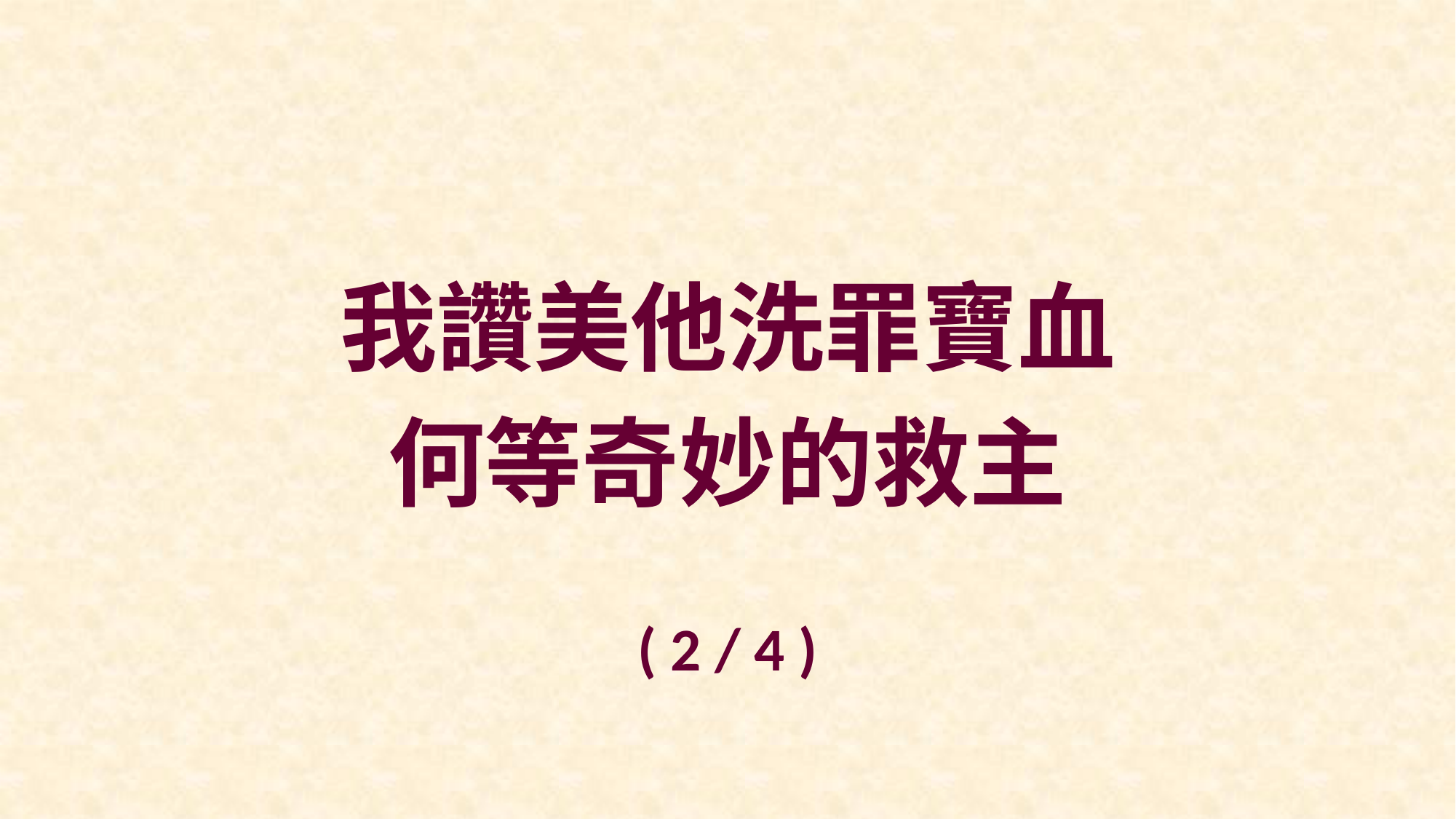

我讚美他洗罪寶血
何等奇妙的救主
( 2 / 4 )